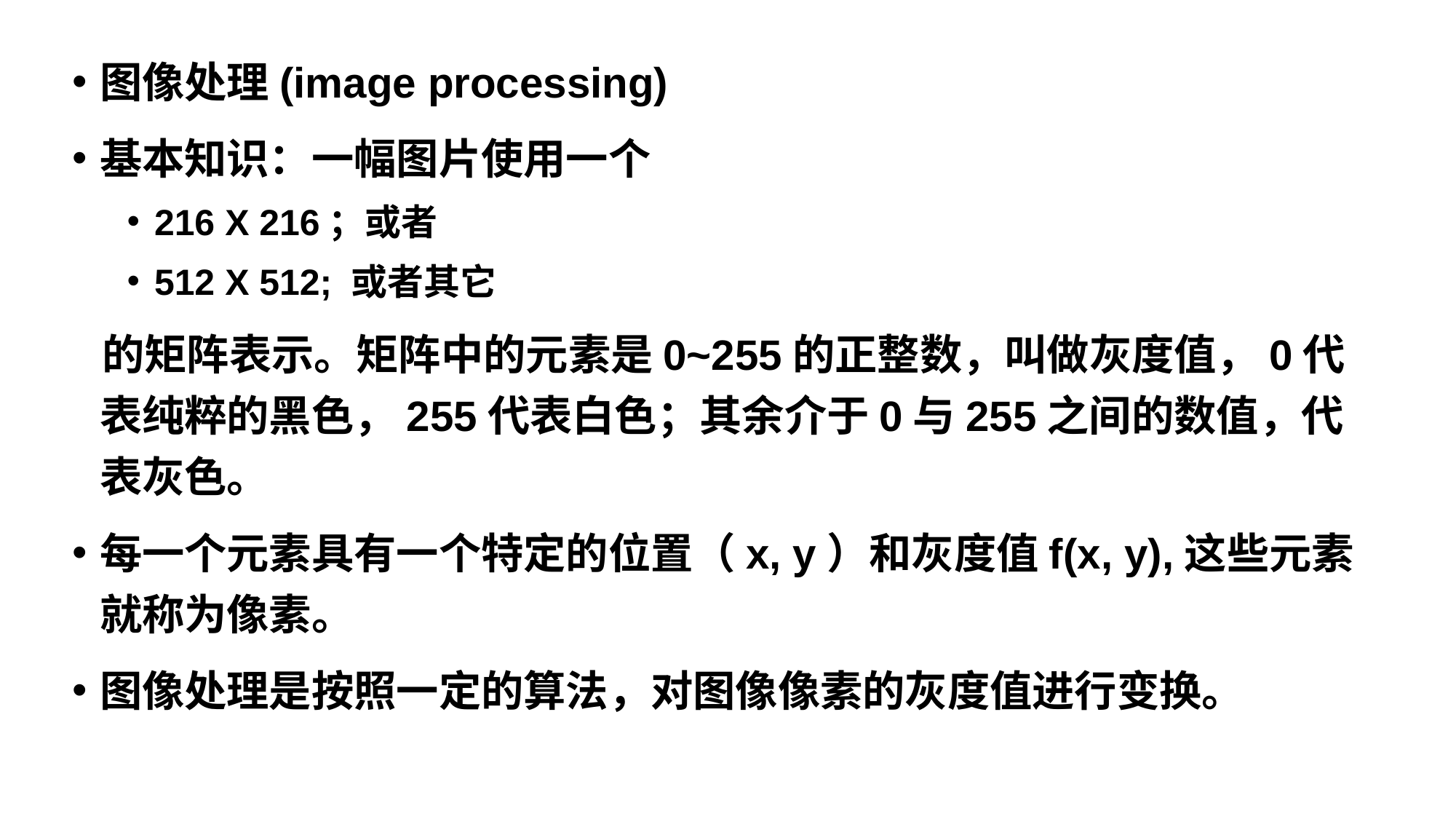

图像处理(image processing)
基本知识：一幅图片使用一个
216 X 216；或者
512 X 512; 或者其它
  的矩阵表示。矩阵中的元素是0~255的正整数，叫做灰度值，0代表纯粹的黑色，255代表白色；其余介于0与255之间的数值，代表灰色。
每一个元素具有一个特定的位置（x, y）和灰度值f(x, y),这些元素就称为像素。
图像处理是按照一定的算法，对图像像素的灰度值进行变换。